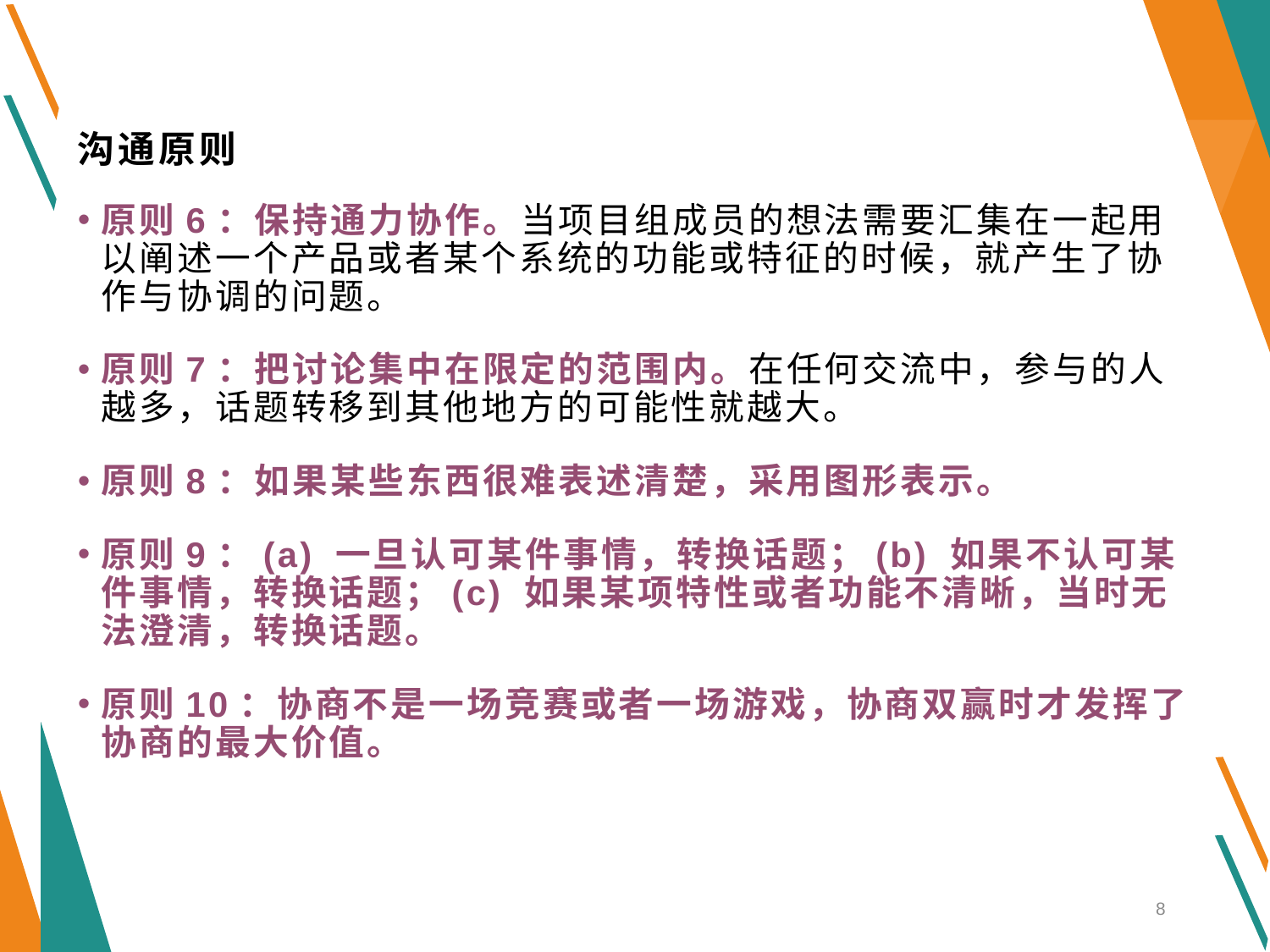

# 沟通原则
原则6：保持通力协作。当项目组成员的想法需要汇集在一起用以阐述一个产品或者某个系统的功能或特征的时候，就产生了协作与协调的问题。
原则7：把讨论集中在限定的范围内。在任何交流中，参与的人越多，话题转移到其他地方的可能性就越大。
原则8：如果某些东西很难表述清楚，采用图形表示。
原则9：(a) 一旦认可某件事情，转换话题；(b) 如果不认可某件事情，转换话题；(c) 如果某项特性或者功能不清晰，当时无法澄清，转换话题。
原则10：协商不是一场竞赛或者一场游戏，协商双赢时才发挥了协商的最大价值。
8